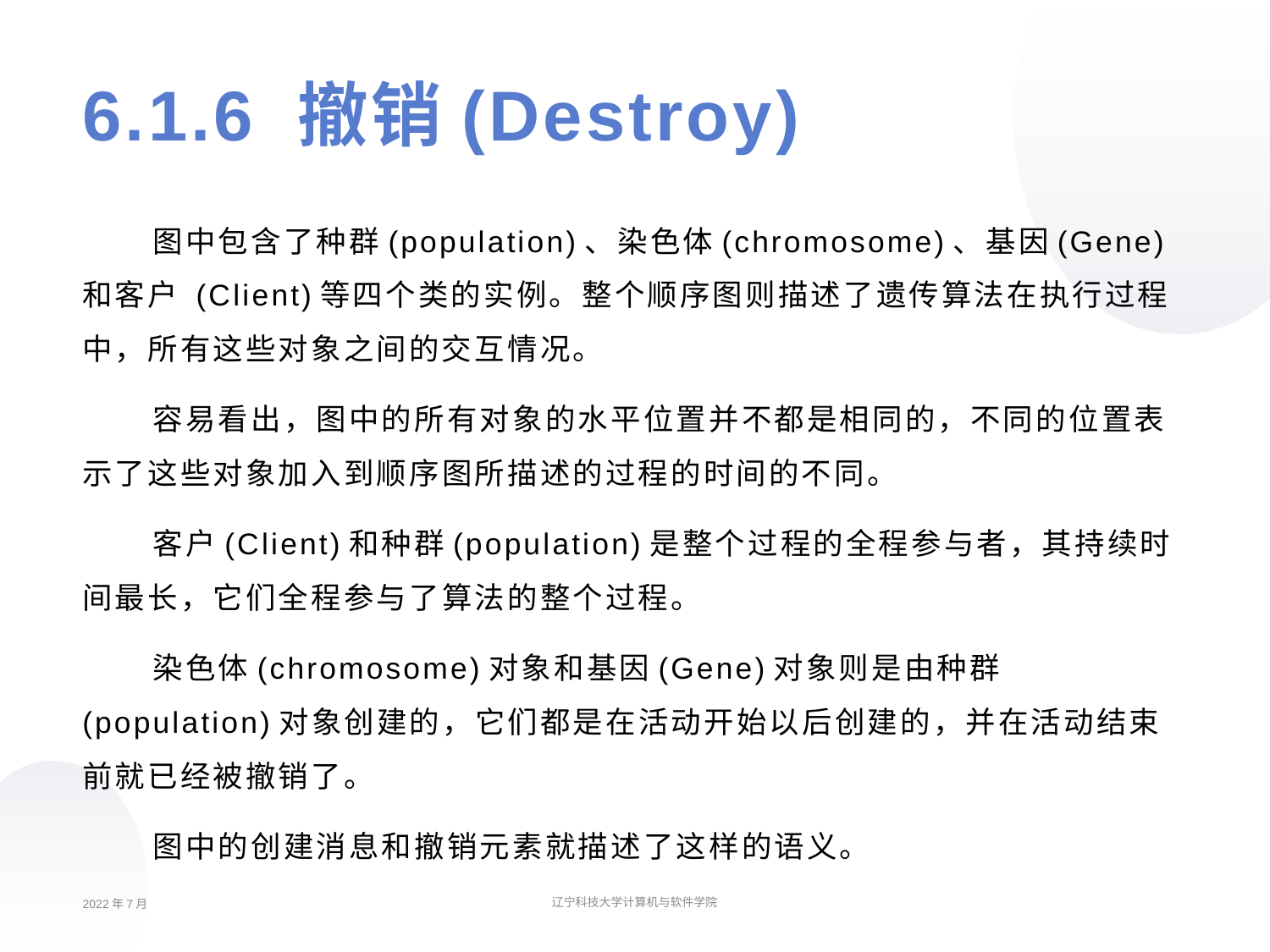

# 6.1.6 撤销(Destroy)
图中包含了种群(population)、染色体(chromosome)、基因(Gene)和客户 (Client)等四个类的实例。整个顺序图则描述了遗传算法在执行过程中，所有这些对象之间的交互情况。
容易看出，图中的所有对象的水平位置并不都是相同的，不同的位置表示了这些对象加入到顺序图所描述的过程的时间的不同。
客户(Client)和种群(population)是整个过程的全程参与者，其持续时间最长，它们全程参与了算法的整个过程。
染色体(chromosome)对象和基因(Gene)对象则是由种群(population)对象创建的，它们都是在活动开始以后创建的，并在活动结束前就已经被撤销了。
图中的创建消息和撤销元素就描述了这样的语义。

2022年7月
19
辽宁科技大学计算机与软件学院